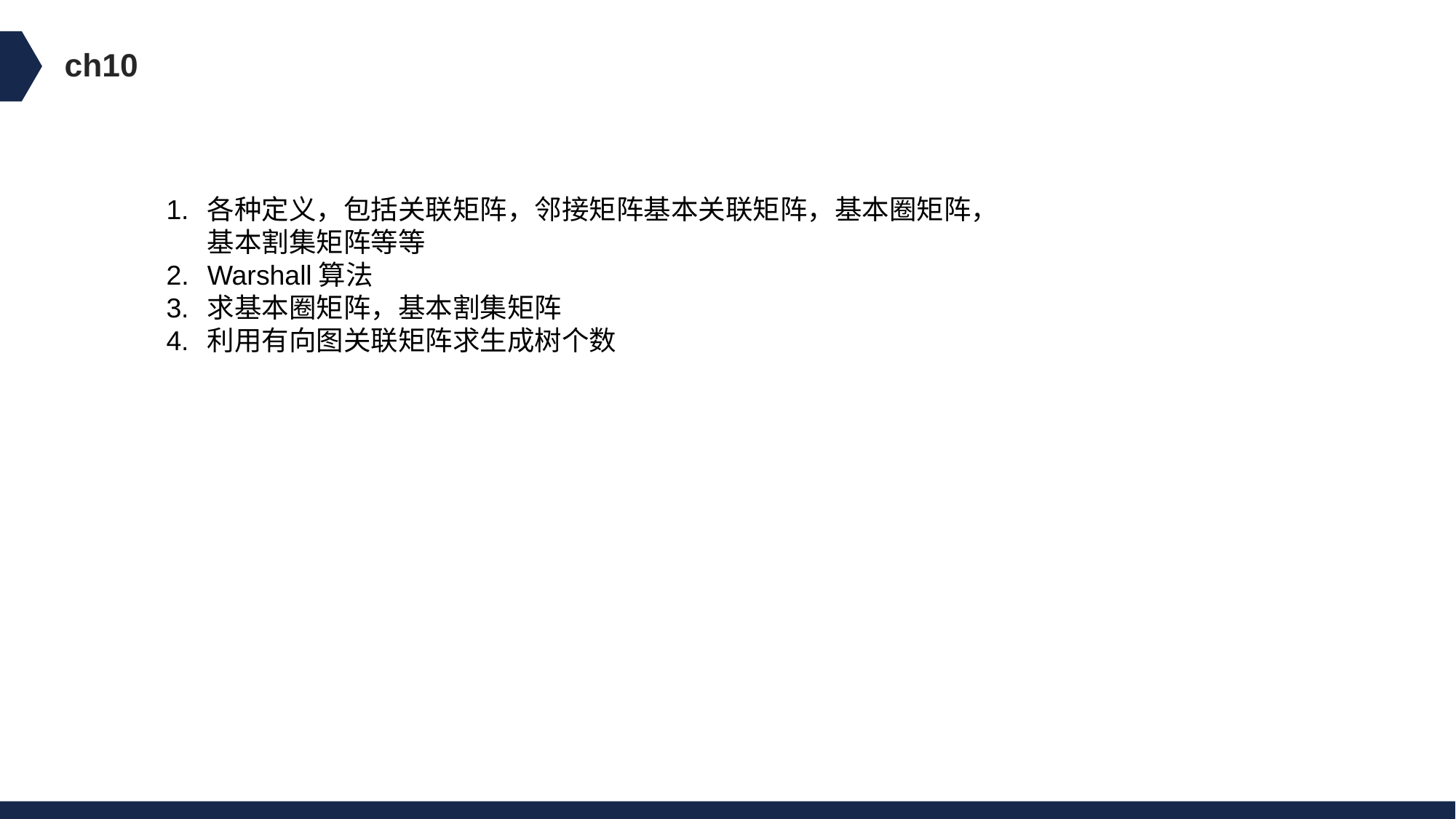

ch10
各种定义，包括关联矩阵，邻接矩阵基本关联矩阵，基本圈矩阵，基本割集矩阵等等
Warshall算法
求基本圈矩阵，基本割集矩阵
利用有向图关联矩阵求生成树个数